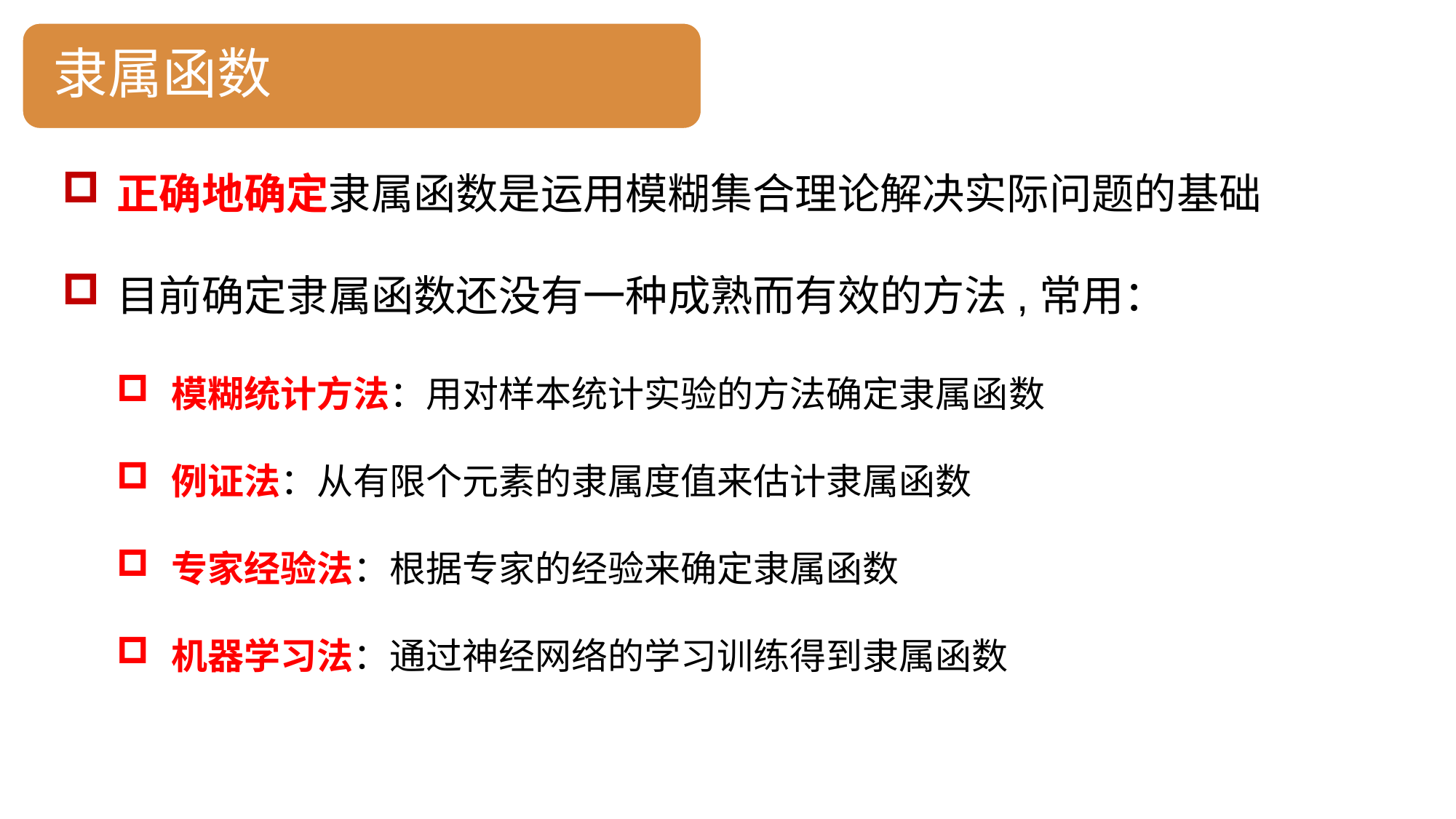

隶属函数
正确地确定隶属函数是运用模糊集合理论解决实际问题的基础

目前确定隶属函数还没有一种成熟而有效的方法,常用：

模糊统计方法：用对样本统计实验的方法确定隶属函数

例证法：从有限个元素的隶属度值来估计隶属函数

专家经验法：根据专家的经验来确定隶属函数

机器学习法：通过神经网络的学习训练得到隶属函数